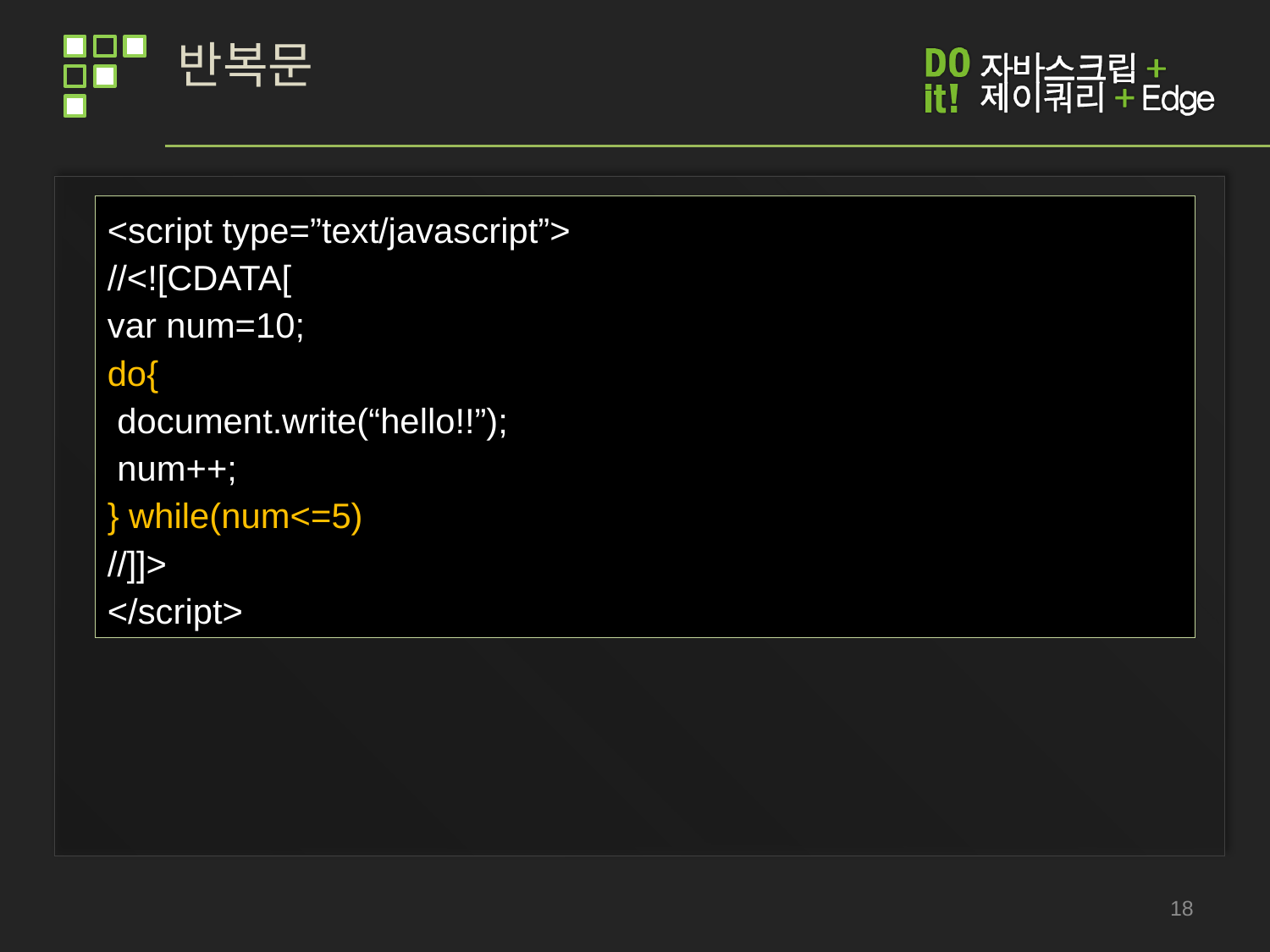

# 반복문
<script type=”text/javascript”>
//<![CDATA[
var num=10;
do{
 document.write(“hello!!”);
 num++;
} while(num<=5)
//]]>
</script>
18